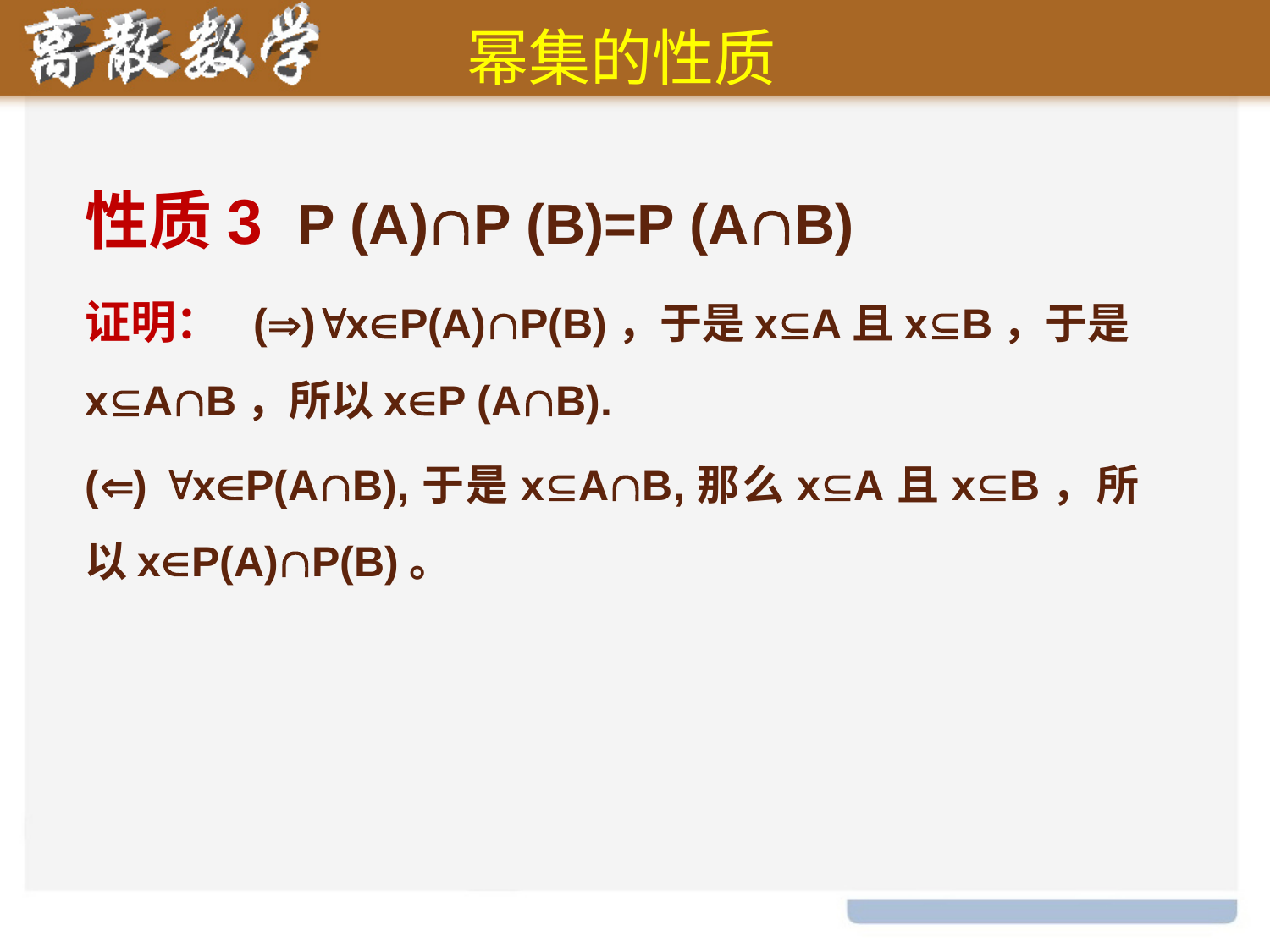

幂集的性质
性质3  P (A)∩P (B)=P (A∩B)
证明：  (⇒)∀x∈P(A)∩P(B)，于是x⊆A且x⊆B，于是x⊆A∩B，所以x∈P (A∩B).
(⇐) ∀x∈P(A∩B),于是x⊆A∩B,那么x⊆A且x⊆B，所以x∈P(A)∩P(B)。